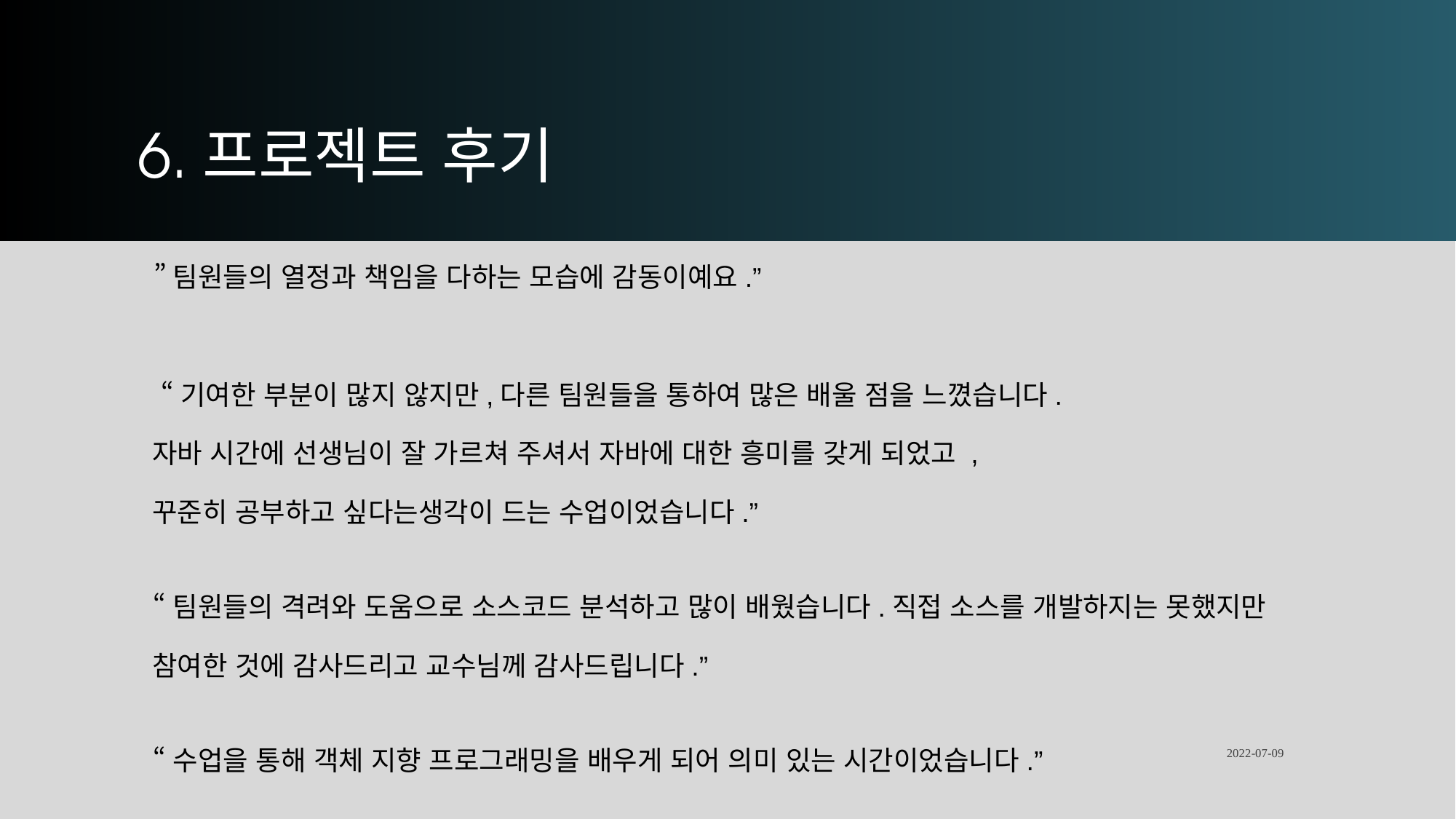

# 6.프로젝트 후기
  ”팀원들의 열정과 책임을 다하는 모습에 감동이예요.”

   “기여한 부분이 많지 않지만,다른 팀원들을 통하여 많은 배울 점을 느꼈습니다.
 자바 시간에 선생님이 잘 가르쳐 주셔서 자바에 대한 흥미를 갖게 되었고 ,
 꾸준히 공부하고 싶다는생각이 드는 수업이었습니다.”
  “팀원들의 격려와 도움으로 소스코드 분석하고 많이 배웠습니다.직접 소스를 개발하지는 못했지만
 참여한 것에 감사드리고 교수님께 감사드립니다.”
  “수업을 통해 객체 지향 프로그래밍을 배우게 되어 의미 있는 시간이었습니다.”

2022-07-09